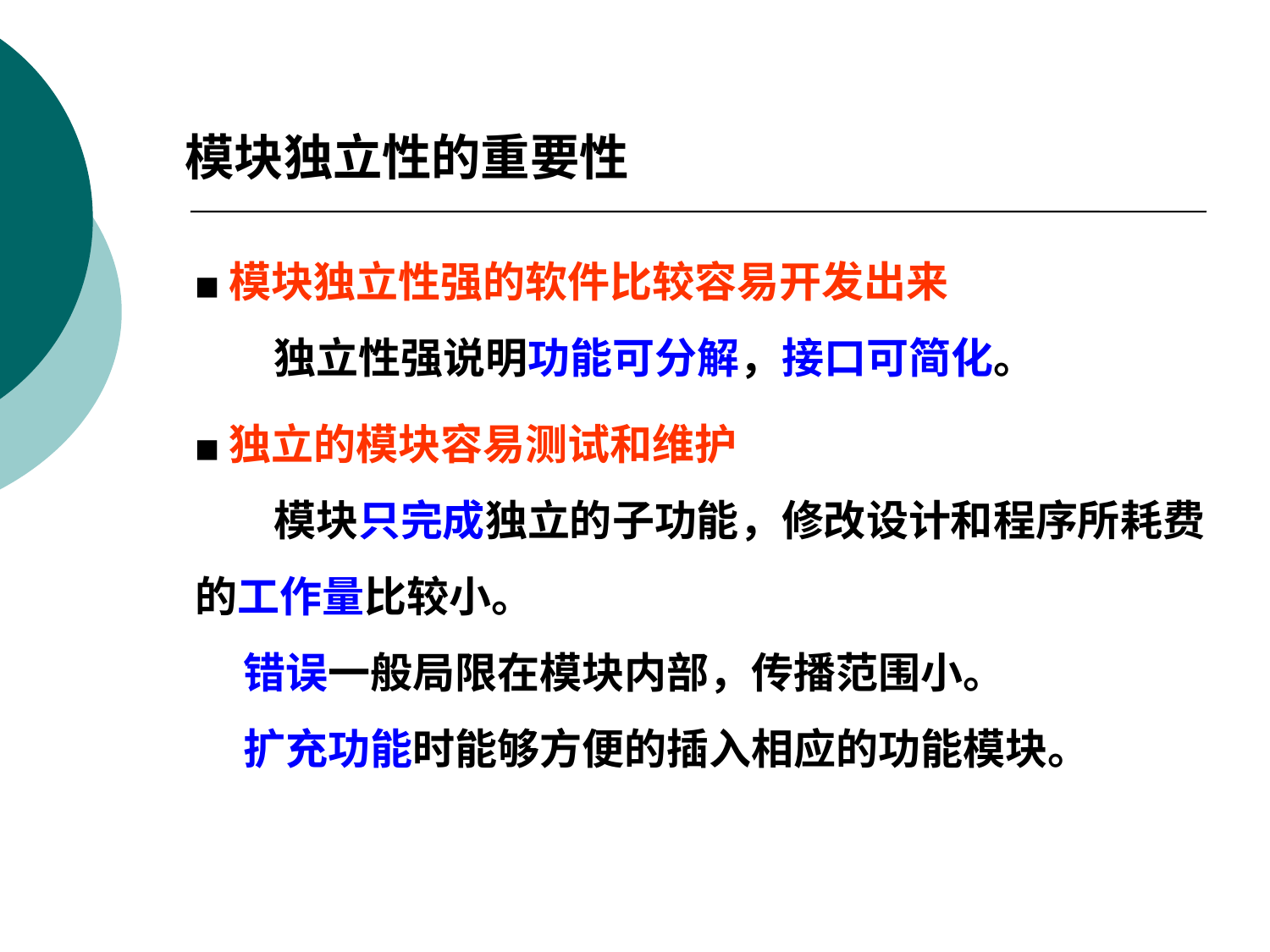

模块独立性的重要性
■ 模块独立性强的软件比较容易开发出来
　　 独立性强说明功能可分解，接口可简化。
■ 独立的模块容易测试和维护
　　 模块只完成独立的子功能，修改设计和程序所耗费的工作量比较小。
    错误一般局限在模块内部，传播范围小。
    扩充功能时能够方便的插入相应的功能模块。